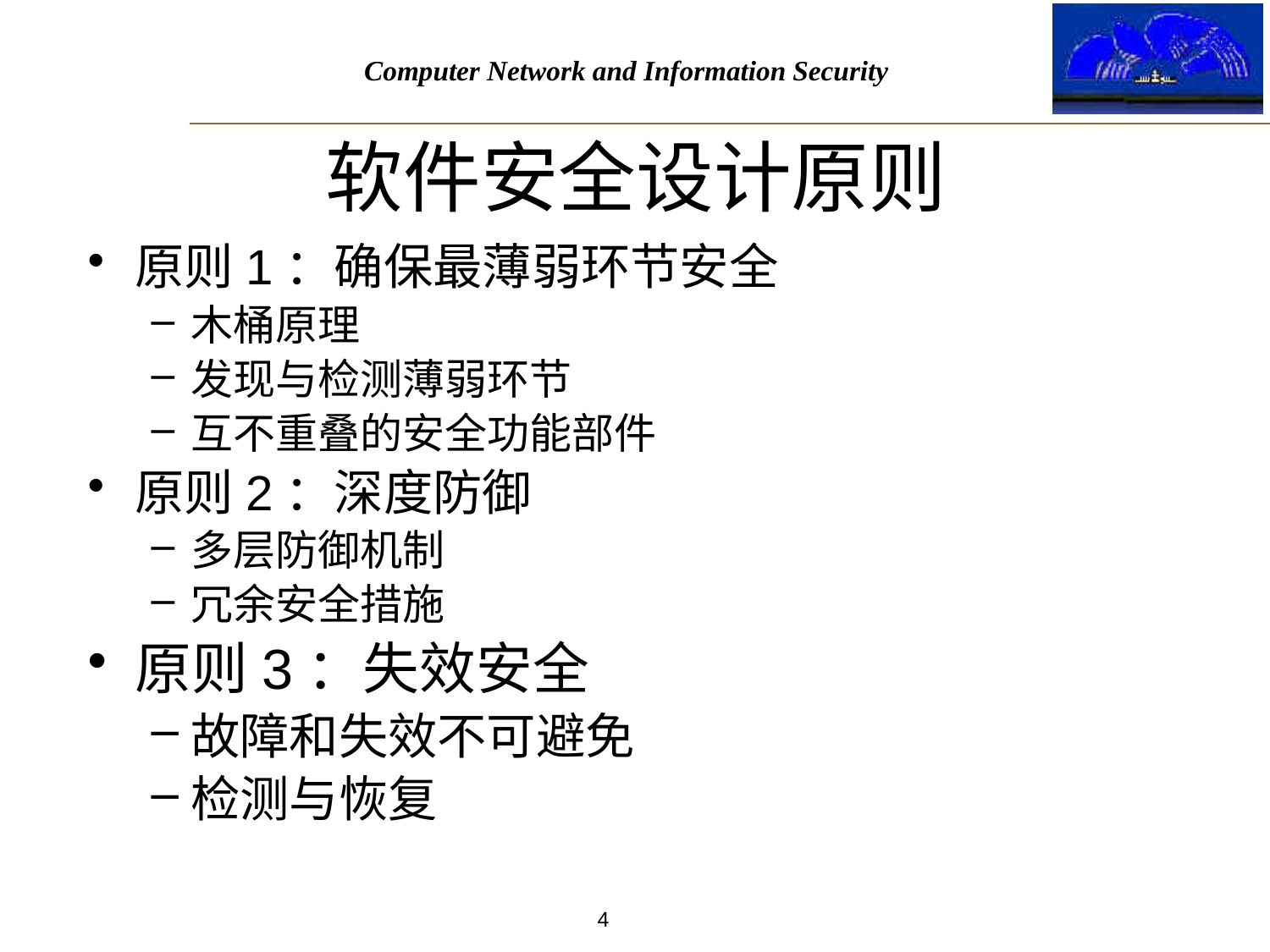

软件安全设计原则
原则1：确保最薄弱环节安全
木桶原理
发现与检测薄弱环节
互不重叠的安全功能部件
原则2：深度防御
多层防御机制
冗余安全措施
原则3：失效安全
故障和失效不可避免
检测与恢复
4